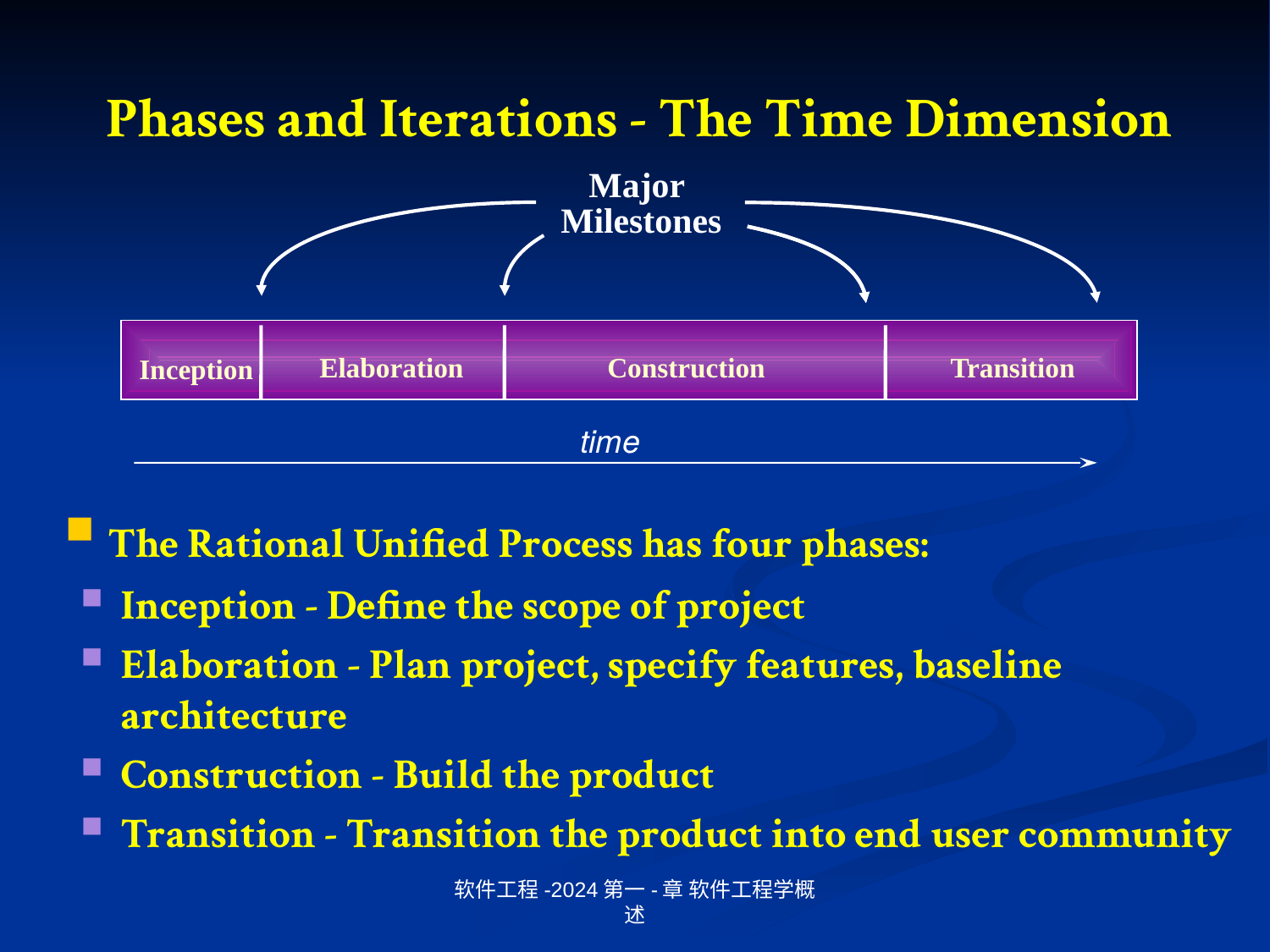

# Phases and Iterations - The Time Dimension
Major
Milestones

Construction
Transition
Elaboration
Inception
time

 The Rational Unified Process has four phases:
Inception - Define the scope of project
Elaboration - Plan project, specify features, baseline architecture
Construction - Build the product
Transition - Transition the product into end user community
软件工程-2024第一-章 软件工程学概述
131